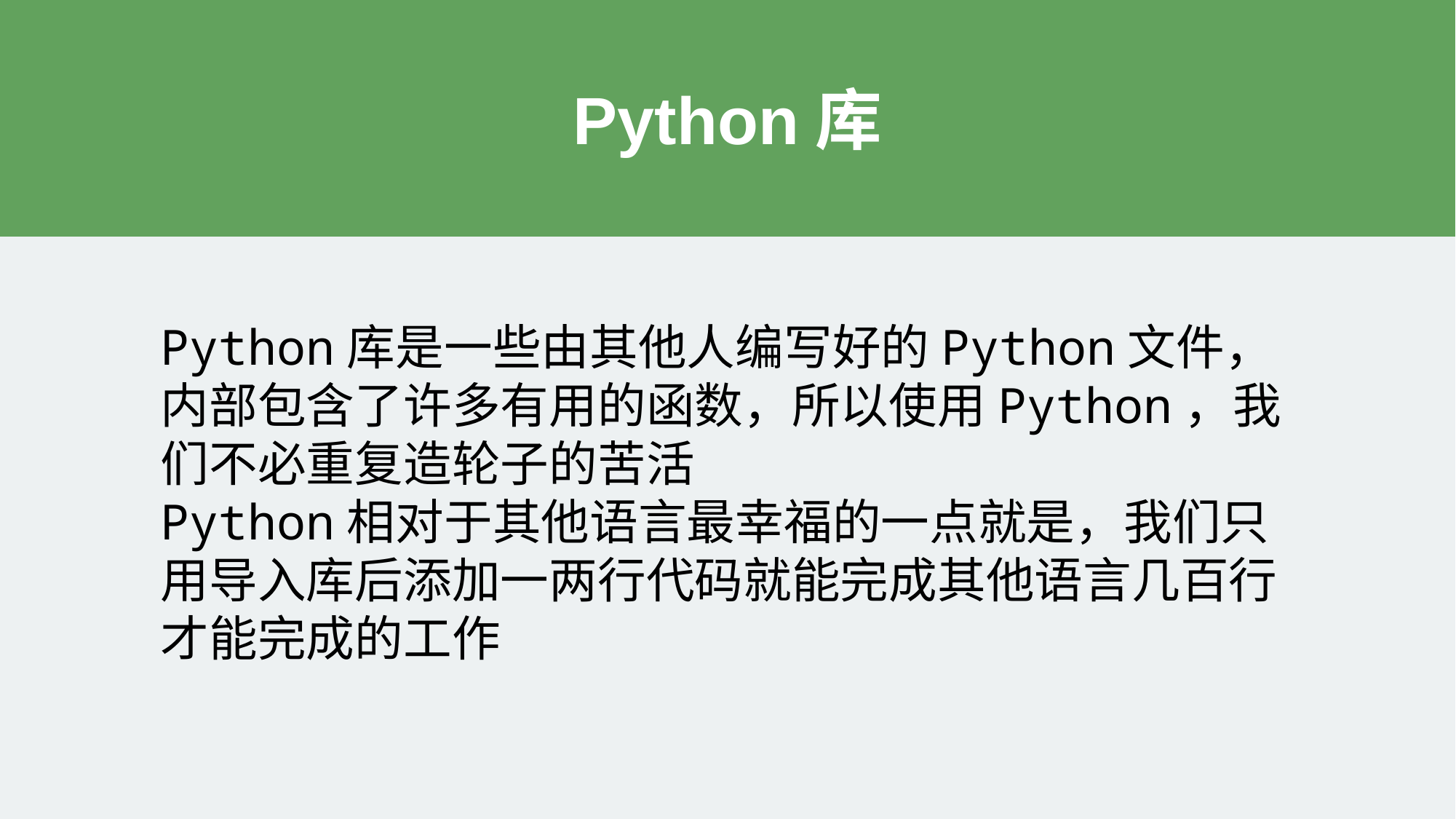

# Python库
Python库是一些由其他人编写好的Python文件，内部包含了许多有用的函数，所以使用Python，我们不必重复造轮子的苦活
Python相对于其他语言最幸福的一点就是，我们只用导入库后添加一两行代码就能完成其他语言几百行才能完成的工作